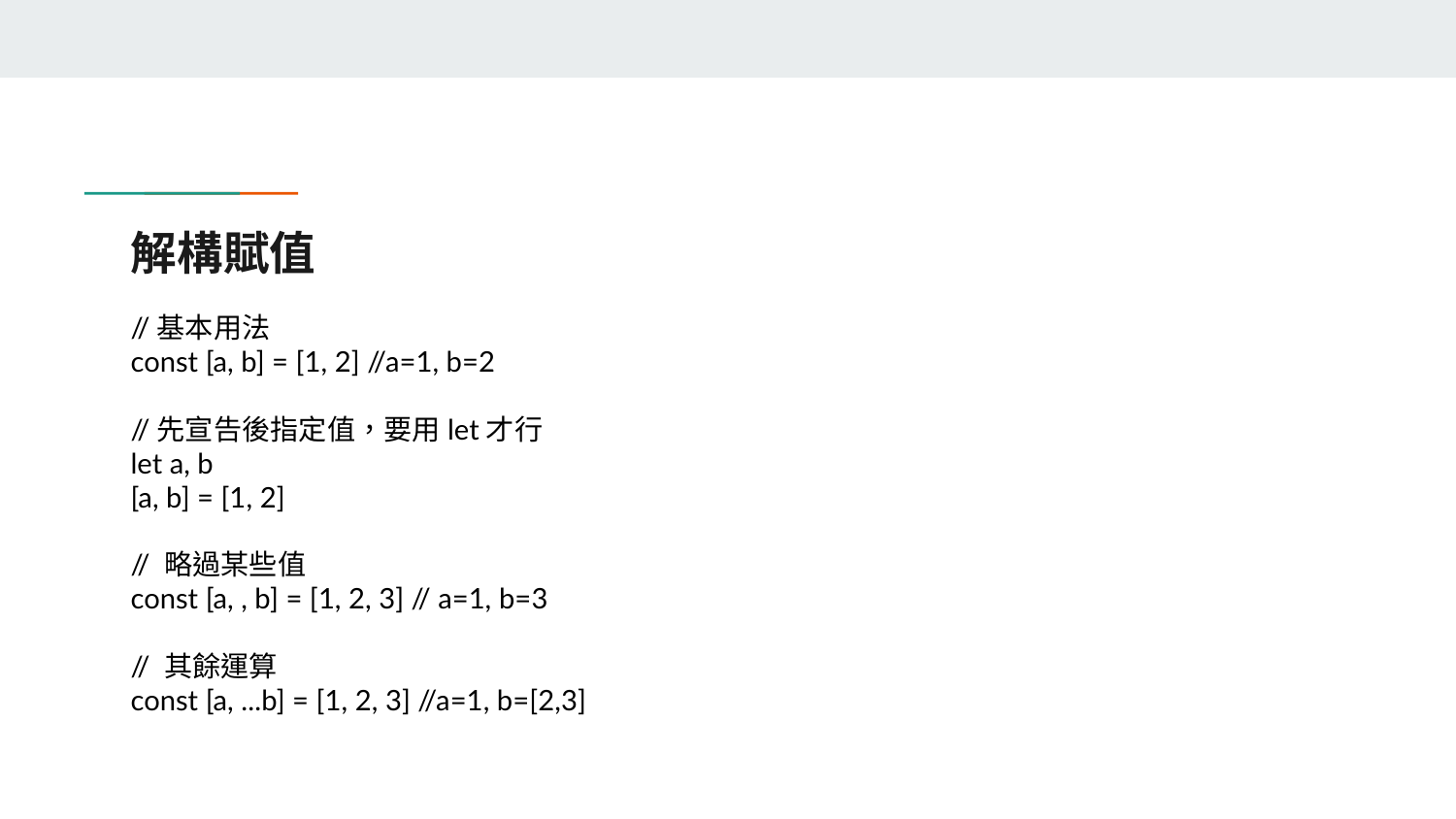

# 解構賦值

//基本用法
const [a, b] = [1, 2] //a=1, b=2

//先宣告後指定值，要用let才行
let a, b
[a, b] = [1, 2]

// 略過某些值
const [a, , b] = [1, 2, 3] // a=1, b=3

// 其餘運算
const [a, ...b] = [1, 2, 3] //a=1, b=[2,3]